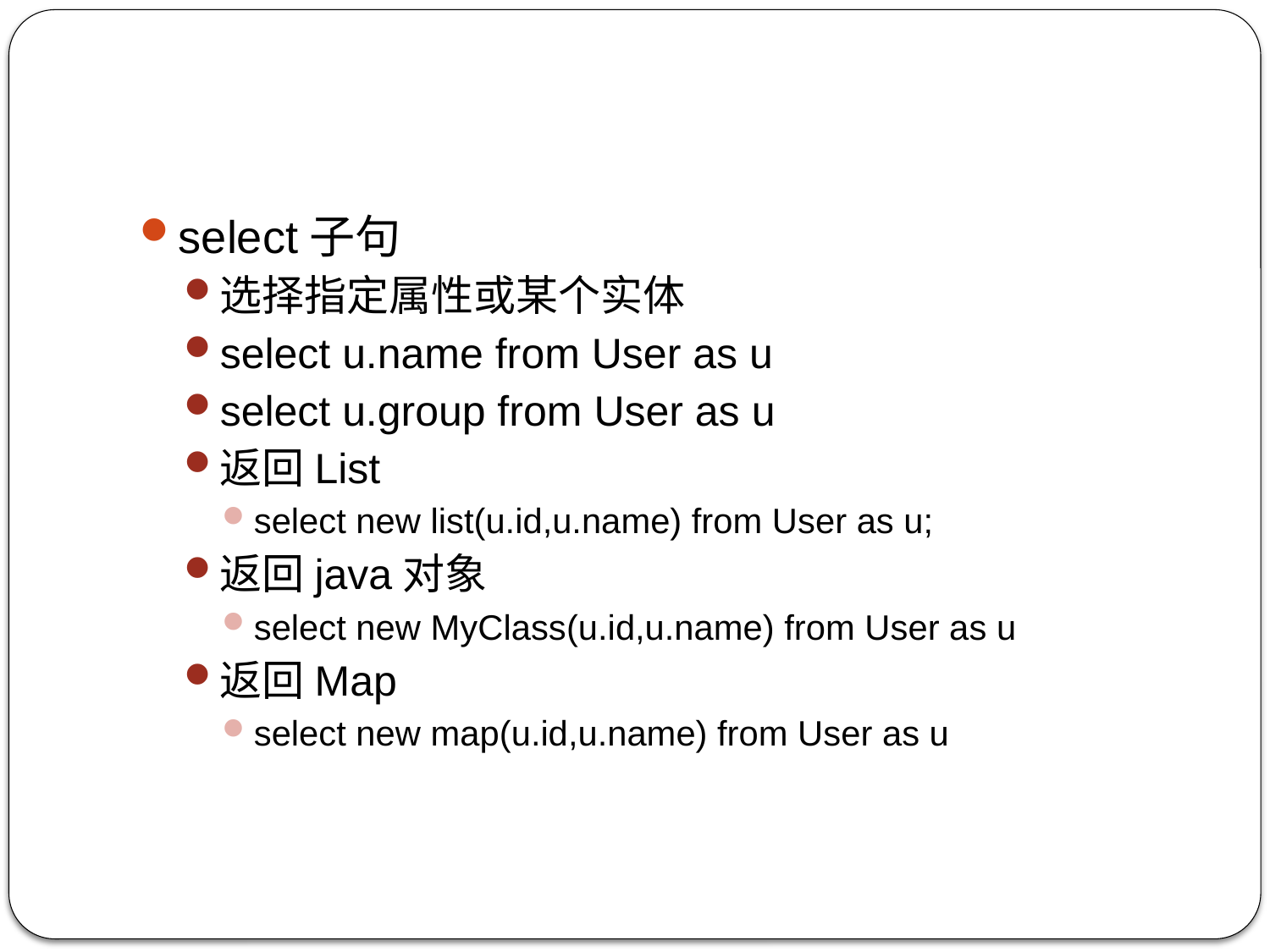

#
select子句
选择指定属性或某个实体
select u.name from User as u
select u.group from User as u
返回List
select new list(u.id,u.name) from User as u;
返回java对象
select new MyClass(u.id,u.name) from User as u
返回Map
select new map(u.id,u.name) from User as u